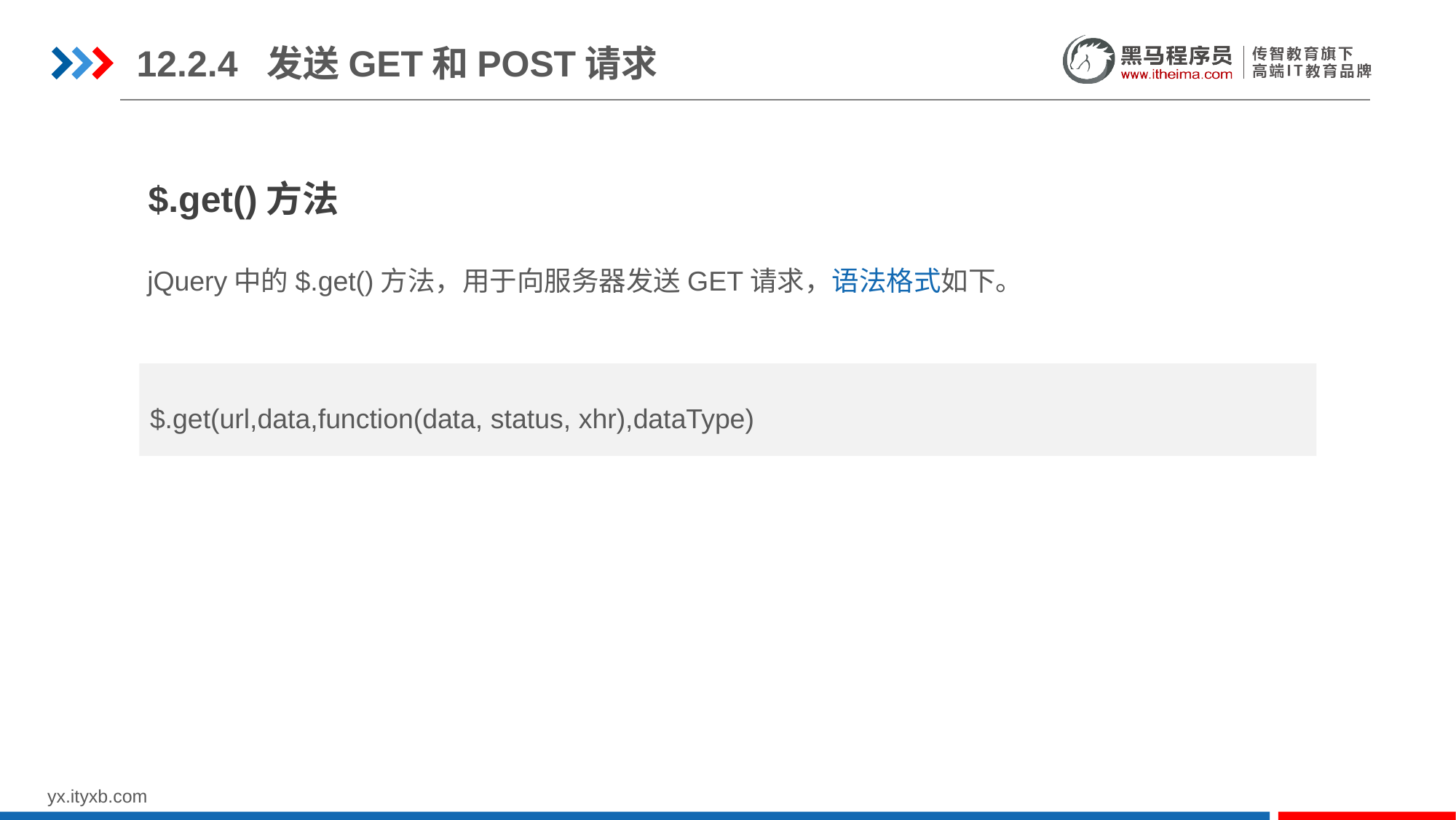

12.2.4  发送GET和POST请求
$.get()方法
jQuery中的$.get()方法，用于向服务器发送GET请求，语法格式如下。

$.get(url,data,function(data, status, xhr),dataType)